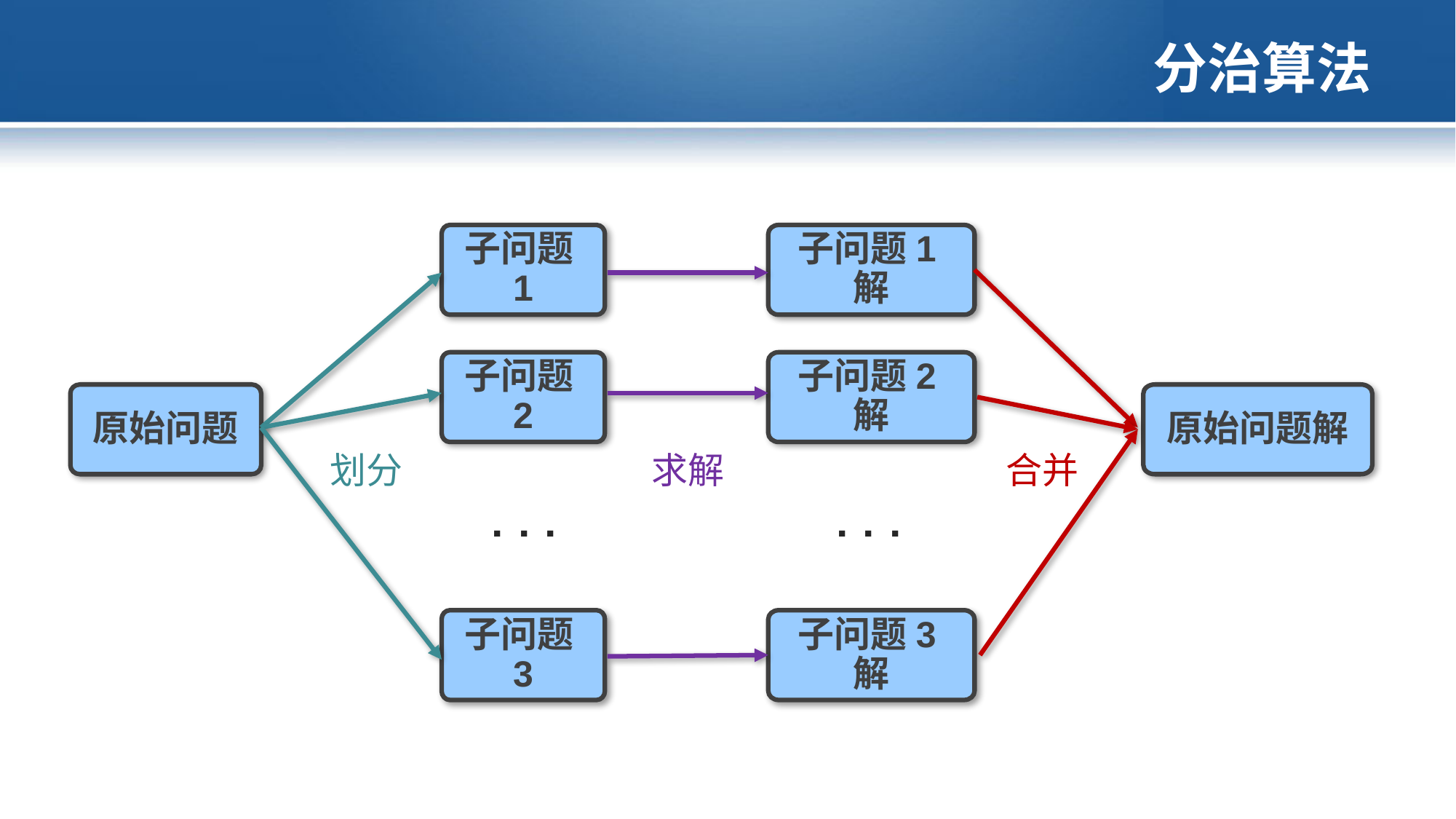

# 分治算法
子问题1
子问题1解
子问题2
子问题2解
原始问题
原始问题解
划分
求解
合并
...
...
子问题3
子问题3解